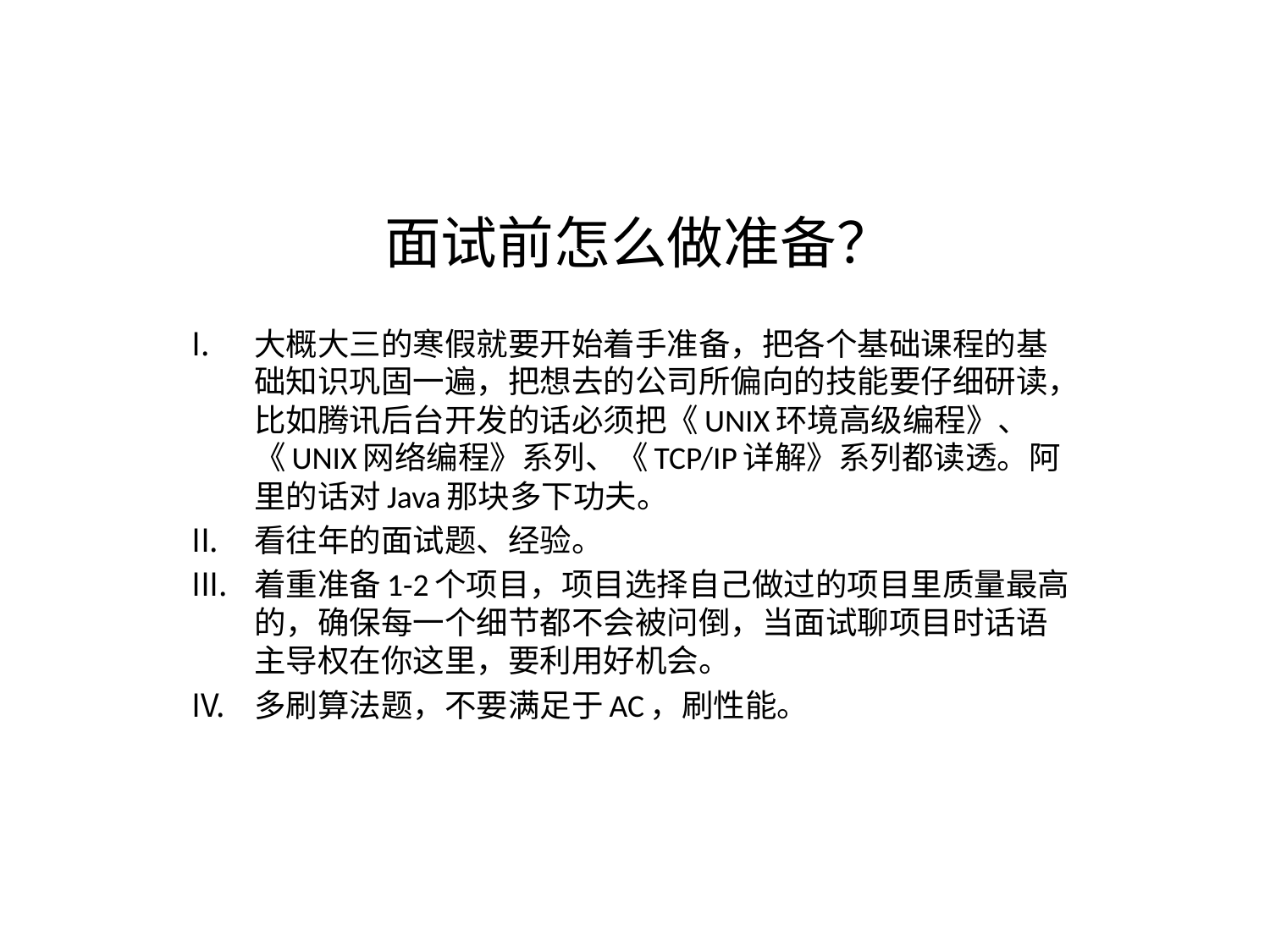

# 面试前怎么做准备？
大概大三的寒假就要开始着手准备，把各个基础课程的基础知识巩固一遍，把想去的公司所偏向的技能要仔细研读，比如腾讯后台开发的话必须把《UNIX环境高级编程》、《UNIX网络编程》系列、《TCP/IP详解》系列都读透。阿里的话对Java那块多下功夫。
看往年的面试题、经验。
着重准备1-2个项目，项目选择自己做过的项目里质量最高的，确保每一个细节都不会被问倒，当面试聊项目时话语主导权在你这里，要利用好机会。
多刷算法题，不要满足于AC，刷性能。